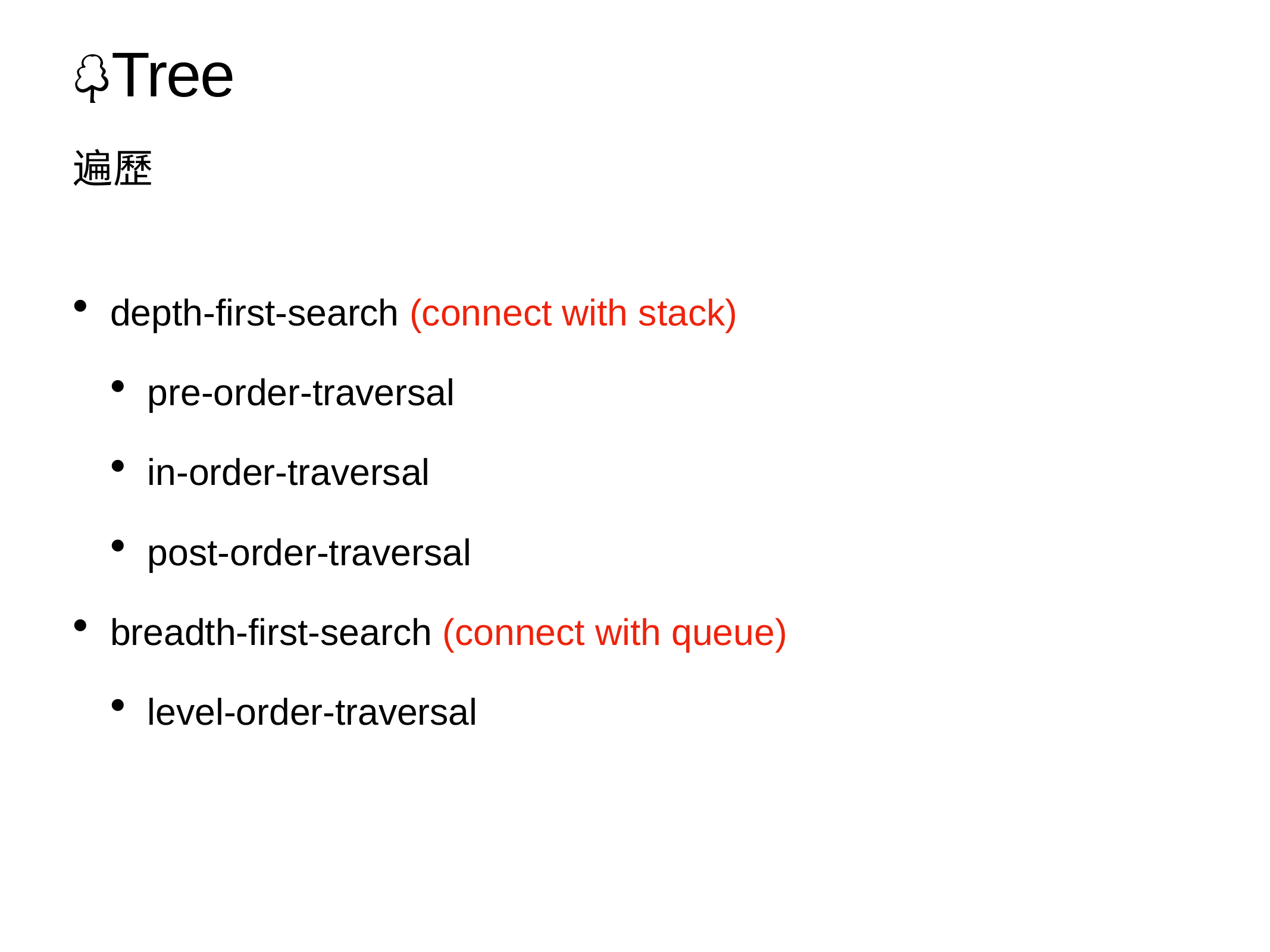

# 🌳Tree
遍歷
depth-first-search (connect with stack)
pre-order-traversal
in-order-traversal
post-order-traversal
breadth-first-search (connect with queue)
level-order-traversal